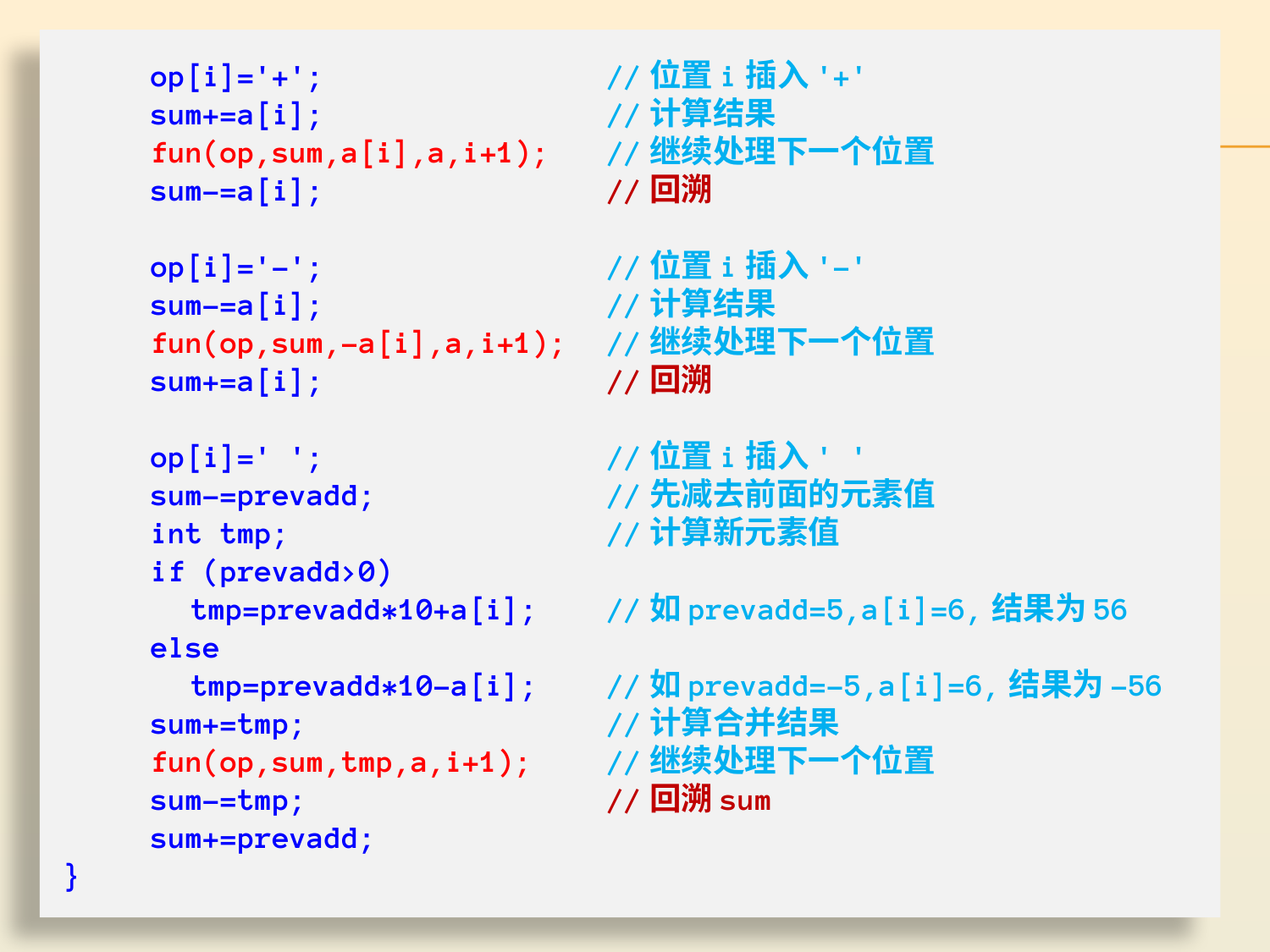

op[i]='+';		  //位置i插入'+'
     sum+=a[i];		  //计算结果
     fun(op,sum,a[i],a,i+1);	  //继续处理下一个位置
     sum-=a[i];		  //回溯
     op[i]='-';		  //位置i插入'-'
     sum-=a[i];		  //计算结果
     fun(op,sum,-a[i],a,i+1);	  //继续处理下一个位置
     sum+=a[i];		  //回溯
     op[i]=' ';		  //位置i插入' '
     sum-=prevadd;		  //先减去前面的元素值
     int tmp;			  //计算新元素值
     if (prevadd>0)
	tmp=prevadd*10+a[i];	  //如prevadd=5,a[i]=6,结果为56
     else
	tmp=prevadd*10-a[i];	  //如prevadd=-5,a[i]=6,结果为-56
     sum+=tmp;			  //计算合并结果
     fun(op,sum,tmp,a,i+1);	  //继续处理下一个位置
     sum-=tmp;			  //回溯sum
     sum+=prevadd;
}